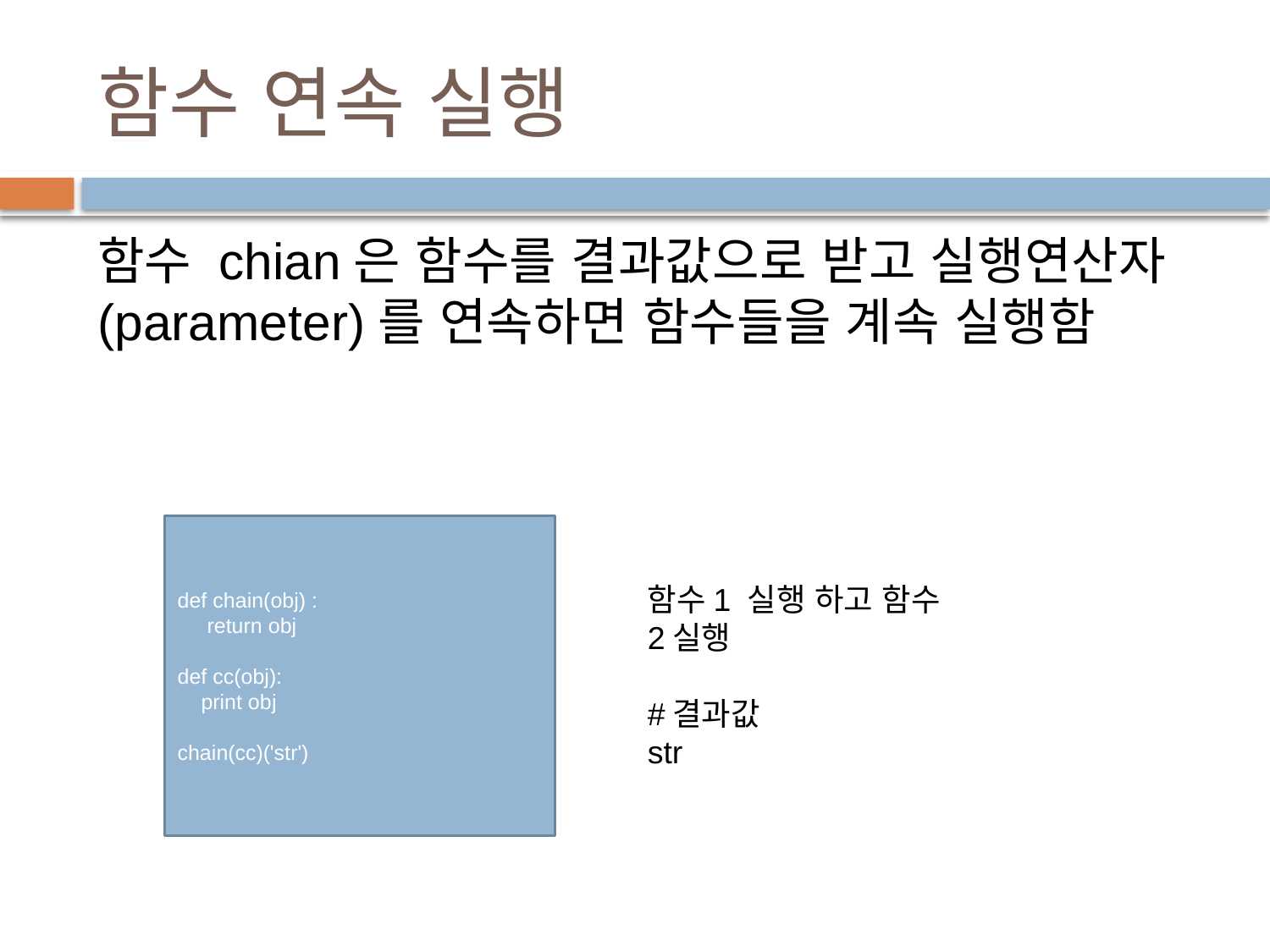

# 함수 연속 실행
함수 chian은 함수를 결과값으로 받고 실행연산자(parameter)를 연속하면 함수들을 계속 실행함
def chain(obj) :
     return obj

def cc(obj):
    print obj

chain(cc)('str')
함수1 실행 하고 함수2실행

#결과값
str